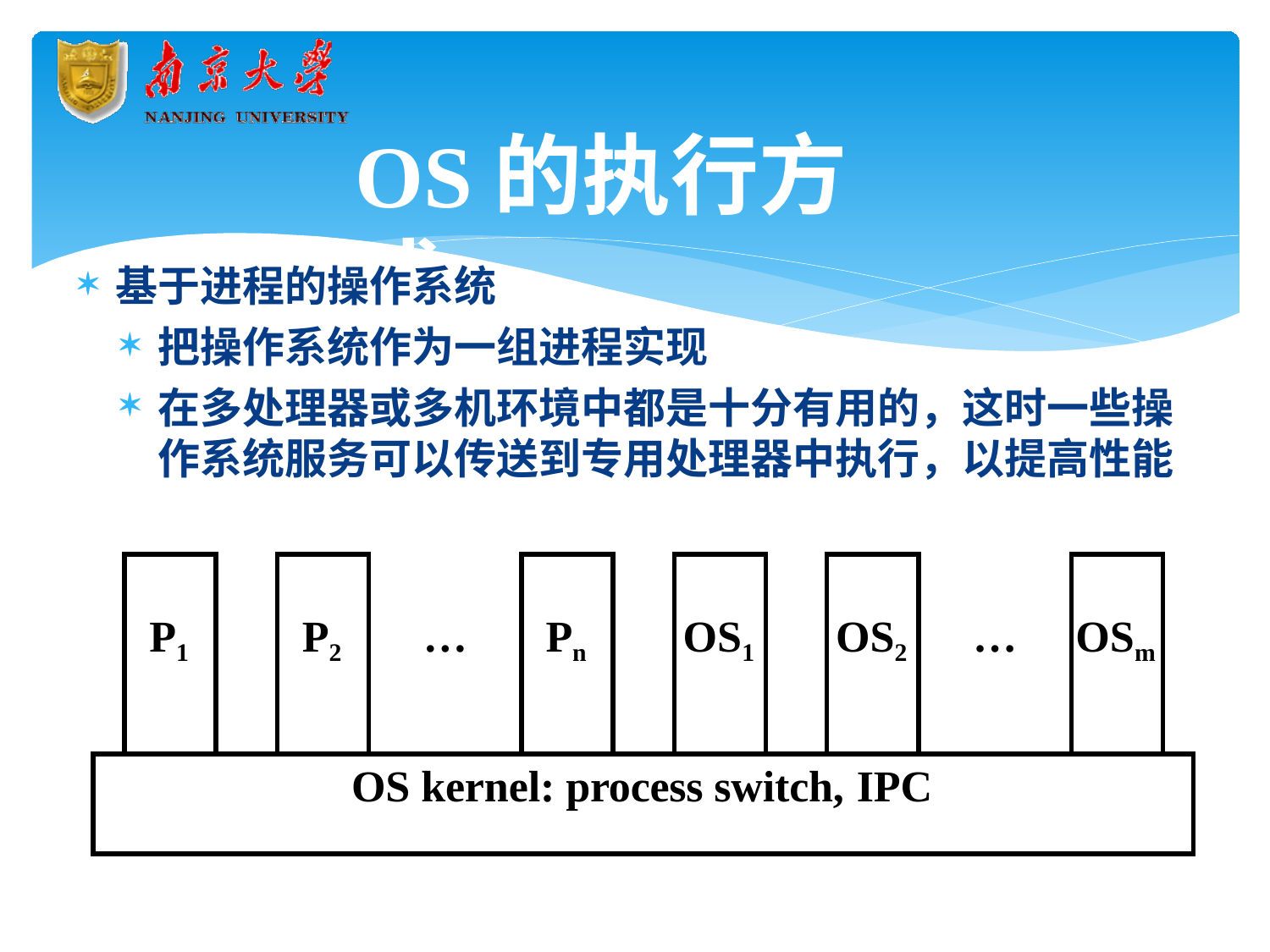

# OS的执行方式
基于进程的操作系统
把操作系统作为一组进程实现
在多处理器或多机环境中都是十分有用的，这时一些操 作系统服务可以传送到专用处理器中执行，以提高性能
|  | P1 |  | P2 | … | Pn |  | OS1 |  | OS2 | … | OSm |  |
| --- | --- | --- | --- | --- | --- | --- | --- | --- | --- | --- | --- | --- |
| OS kernel: process switch, IPC |  |  |  |  |  |  |  |  |  |  |  |  |